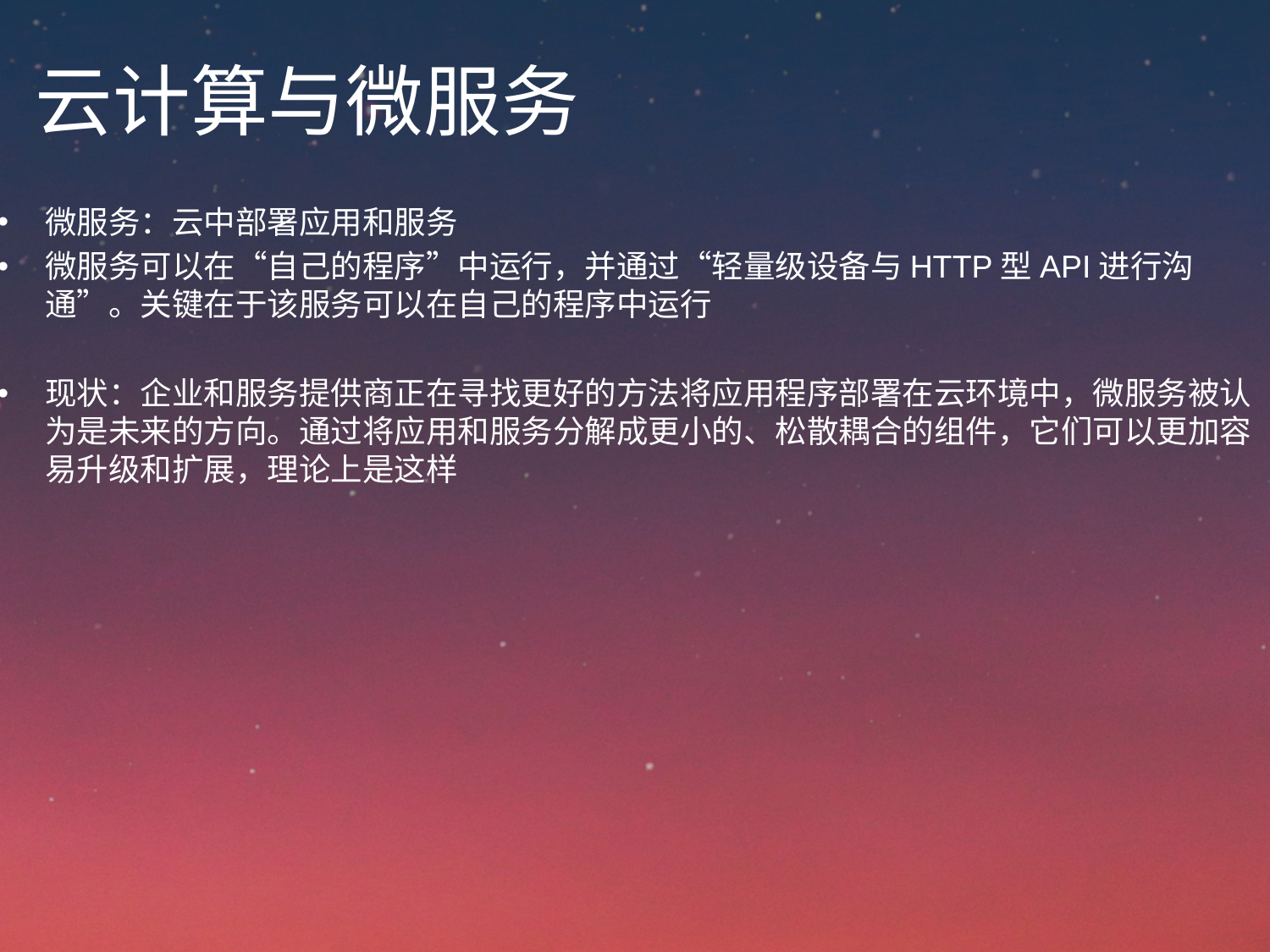

云计算与微服务
微服务：云中部署应用和服务
微服务可以在“自己的程序”中运行，并通过“轻量级设备与HTTP型API进行沟通”。关键在于该服务可以在自己的程序中运行

现状：企业和服务提供商正在寻找更好的方法将应用程序部署在云环境中，微服务被认为是未来的方向。通过将应用和服务分解成更小的、松散耦合的组件，它们可以更加容易升级和扩展，理论上是这样